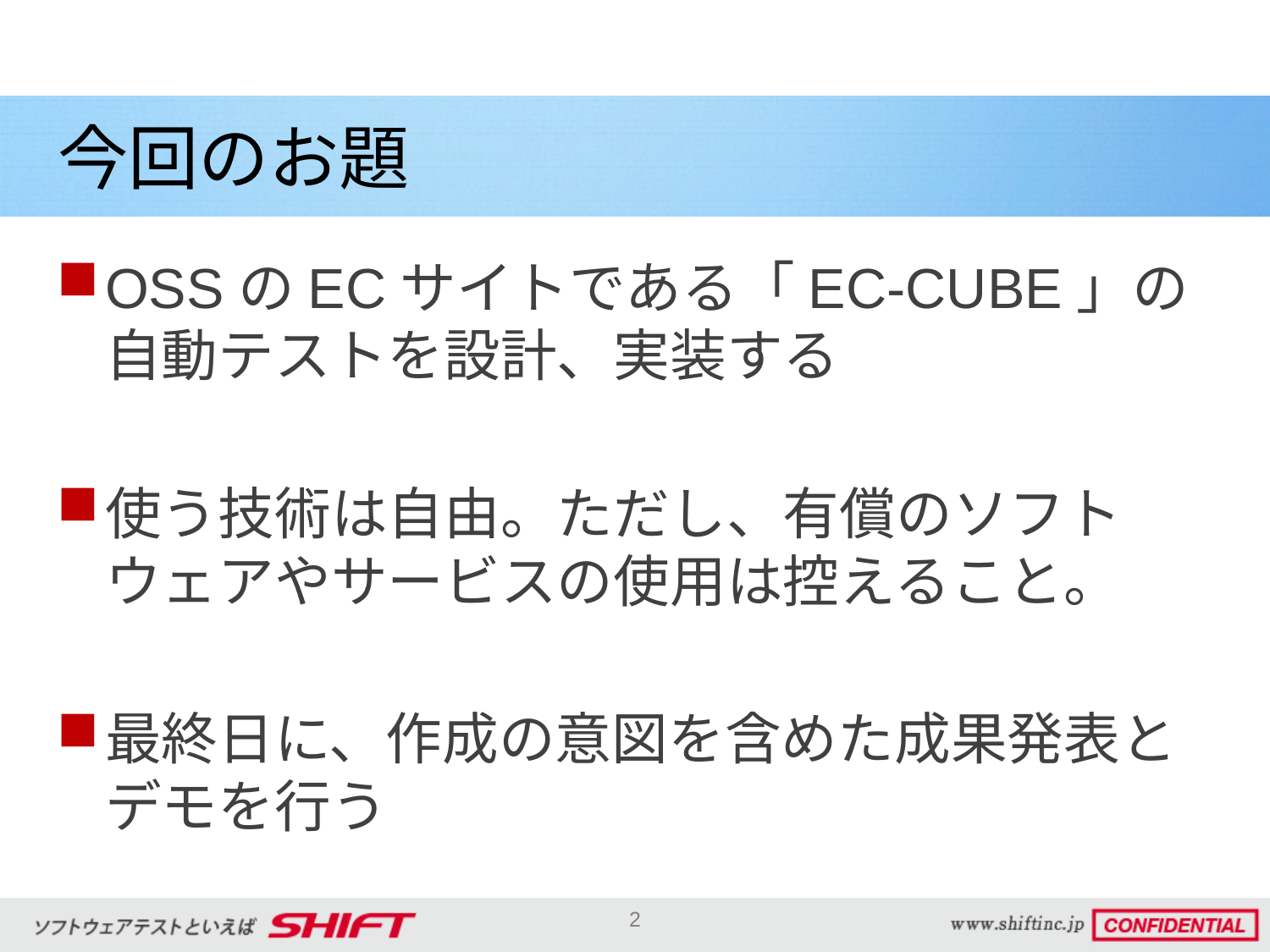

# 今回のお題
OSSのECサイトである「EC-CUBE」の自動テストを設計、実装する

使う技術は自由。ただし、有償のソフトウェアやサービスの使用は控えること。

最終日に、作成の意図を含めた成果発表とデモを行う
2